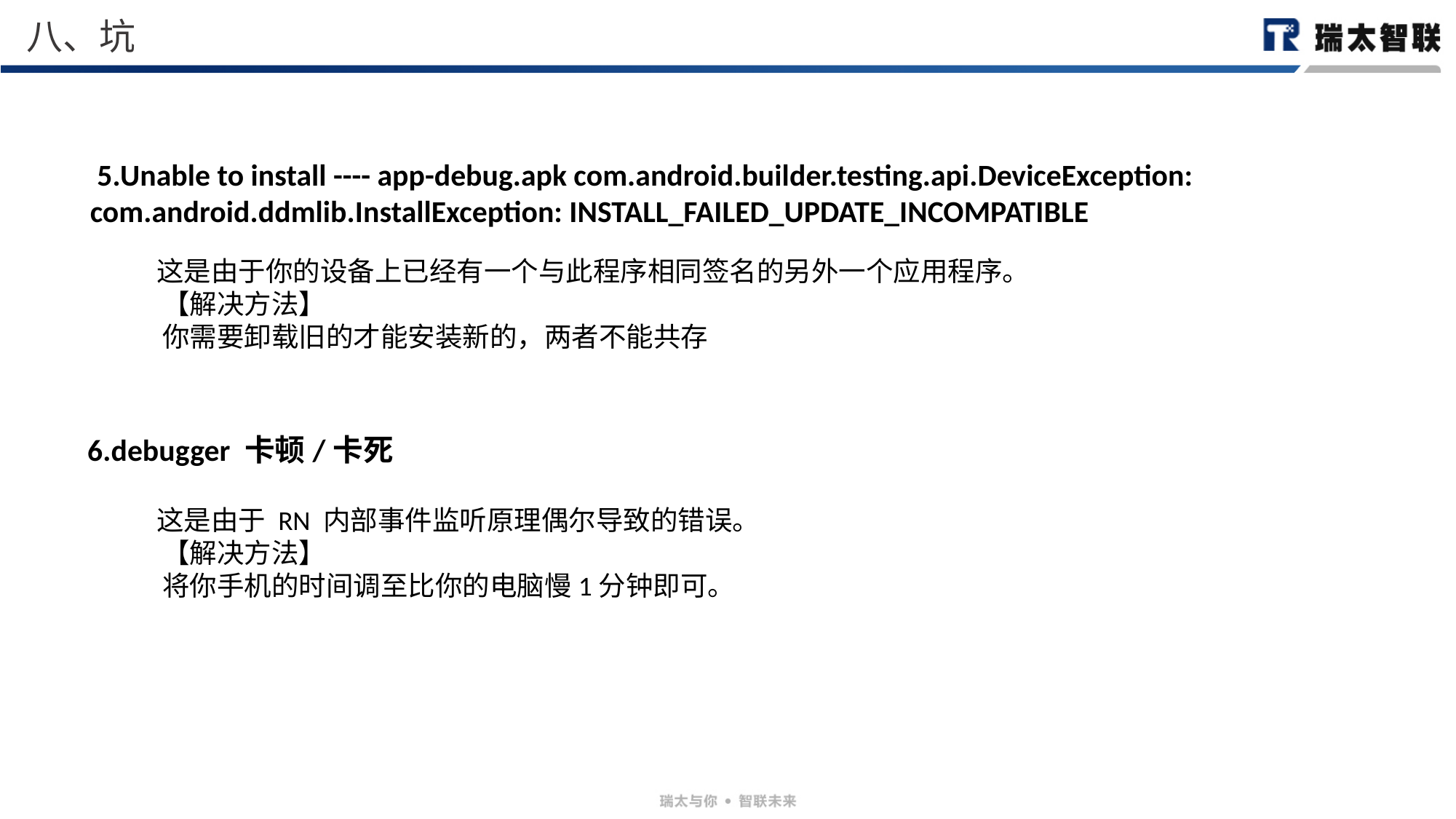

八、坑
 5.Unable to install ---- app-debug.apk com.android.builder.testing.api.DeviceException: com.android.ddmlib.InstallException: INSTALL_FAILED_UPDATE_INCOMPATIBLE
 这是由于你的设备上已经有一个与此程序相同签名的另外一个应用程序。
  【解决方法】
  你需要卸载旧的才能安装新的，两者不能共存
 6.debugger 卡顿/卡死
 这是由于 RN 内部事件监听原理偶尔导致的错误。
  【解决方法】
  将你手机的时间调至比你的电脑慢1分钟即可。